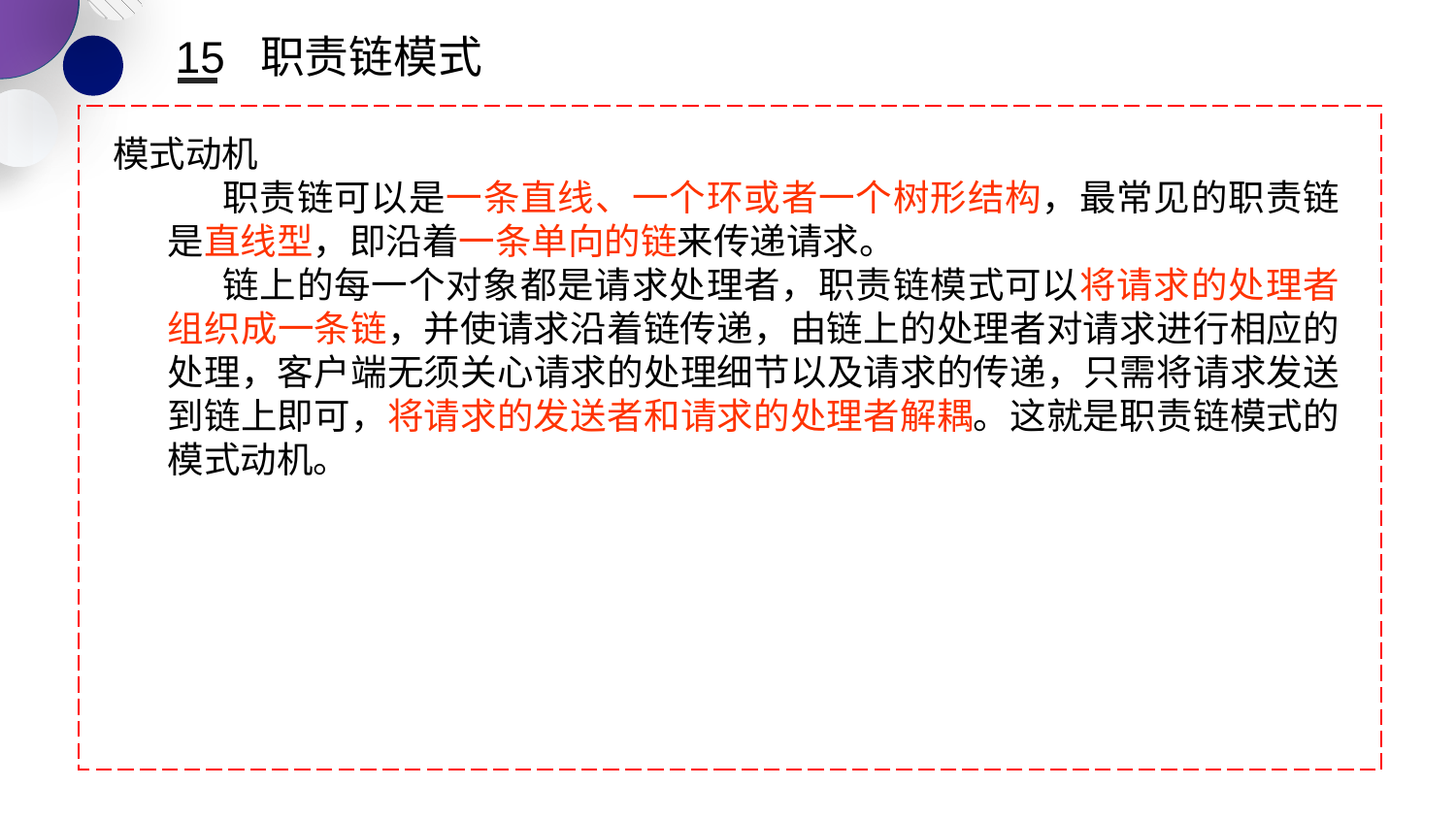

15  职责链模式

模式动机
     职责链可以是一条直线、一个环或者一个树形结构，最常见的职责链是直线型，即沿着一条单向的链来传递请求。
     链上的每一个对象都是请求处理者，职责链模式可以将请求的处理者组织成一条链，并使请求沿着链传递，由链上的处理者对请求进行相应的处理，客户端无须关心请求的处理细节以及请求的传递，只需将请求发送到链上即可，将请求的发送者和请求的处理者解耦。这就是职责链模式的模式动机。